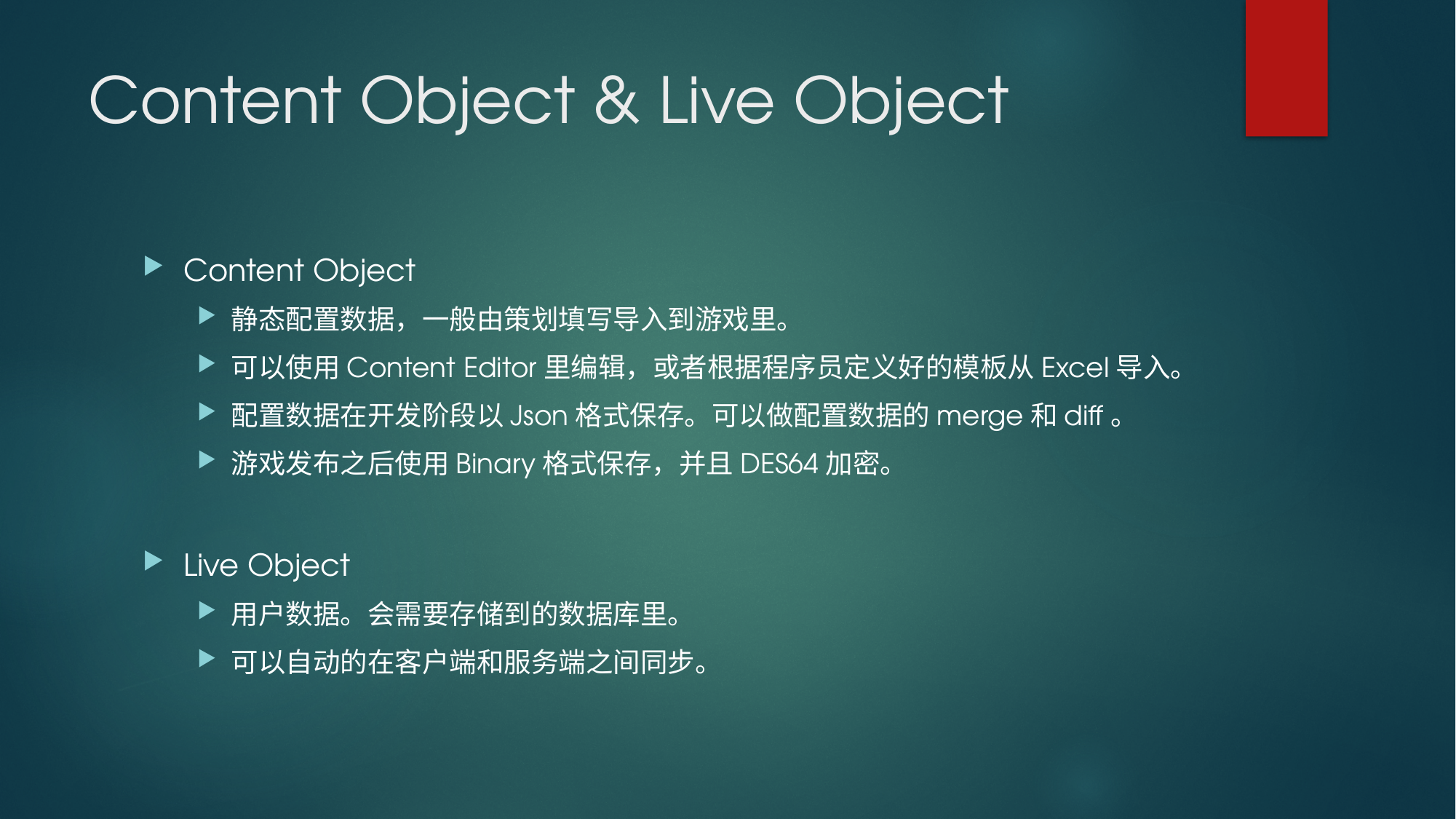

# Content Object & Live Object
Content Object
静态配置数据，一般由策划填写导入到游戏里。
可以使用Content Editor里编辑，或者根据程序员定义好的模板从Excel导入。
配置数据在开发阶段以Json格式保存。可以做配置数据的merge和diff。
游戏发布之后使用Binary格式保存，并且DES64加密。

Live Object
用户数据。会需要存储到的数据库里。
可以自动的在客户端和服务端之间同步。